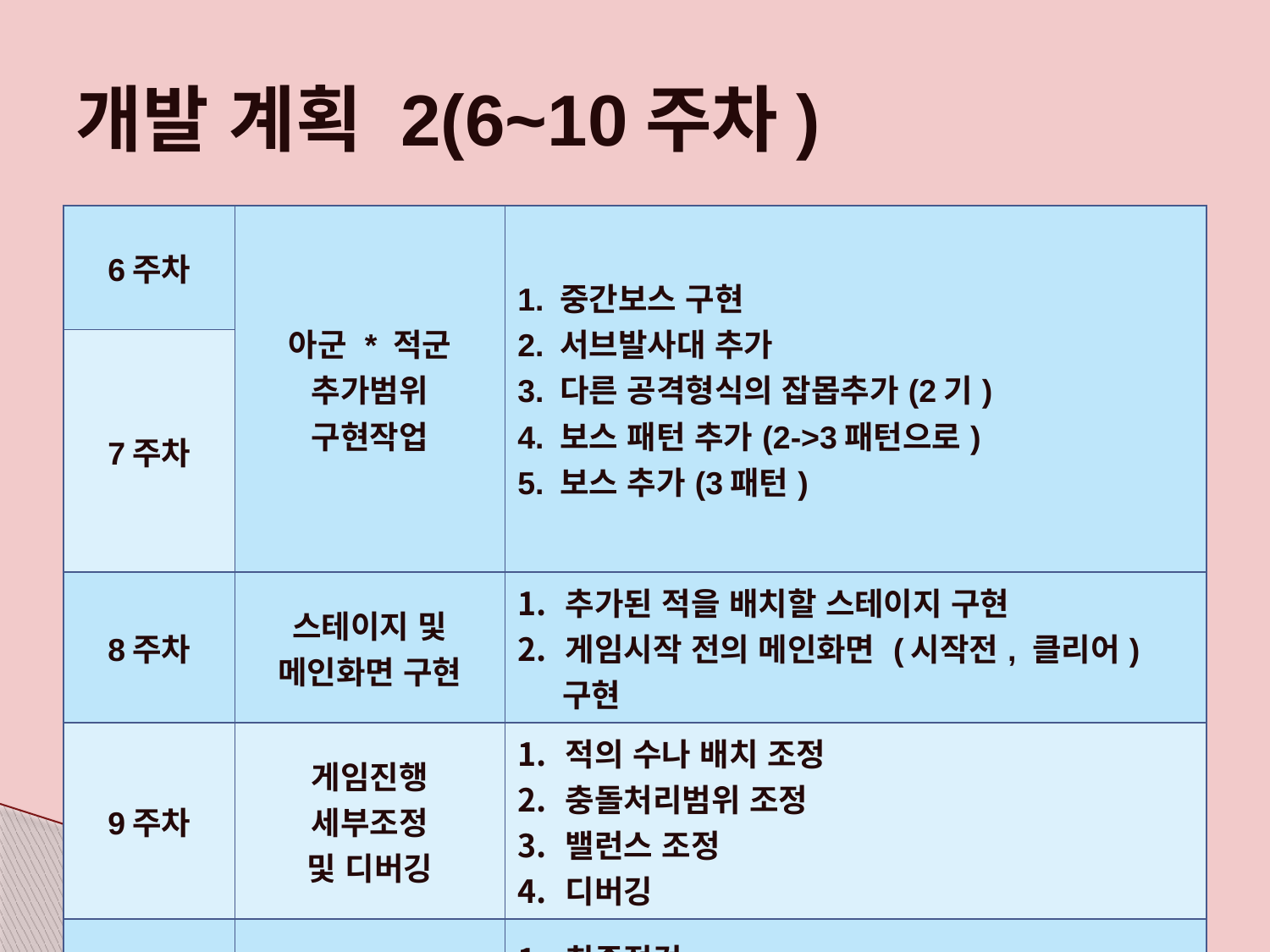

# 개발 계획 2(6~10주차)
| 6주차 | 아군 \* 적군 추가범위 구현작업 | 1. 중간보스 구현 2. 서브발사대 추가 3. 다른 공격형식의 잡몹추가(2기) 4. 보스 패턴 추가(2->3패턴으로) 5. 보스 추가(3패턴) |
| --- | --- | --- |
| 7주차 |  |  |
| 8주차 | 스테이지 및 메인화면 구현 | 추가된 적을 배치할 스테이지 구현 게임시작 전의 메인화면 (시작전, 클리어) 구현 |
| 9주차 | 게임진행 세부조정 및 디버깅 | 적의 수나 배치 조정 충돌처리범위 조정 밸런스 조정 디버깅 |
| 10주차 | 최종점검 | 최종점검 릴리즈 |